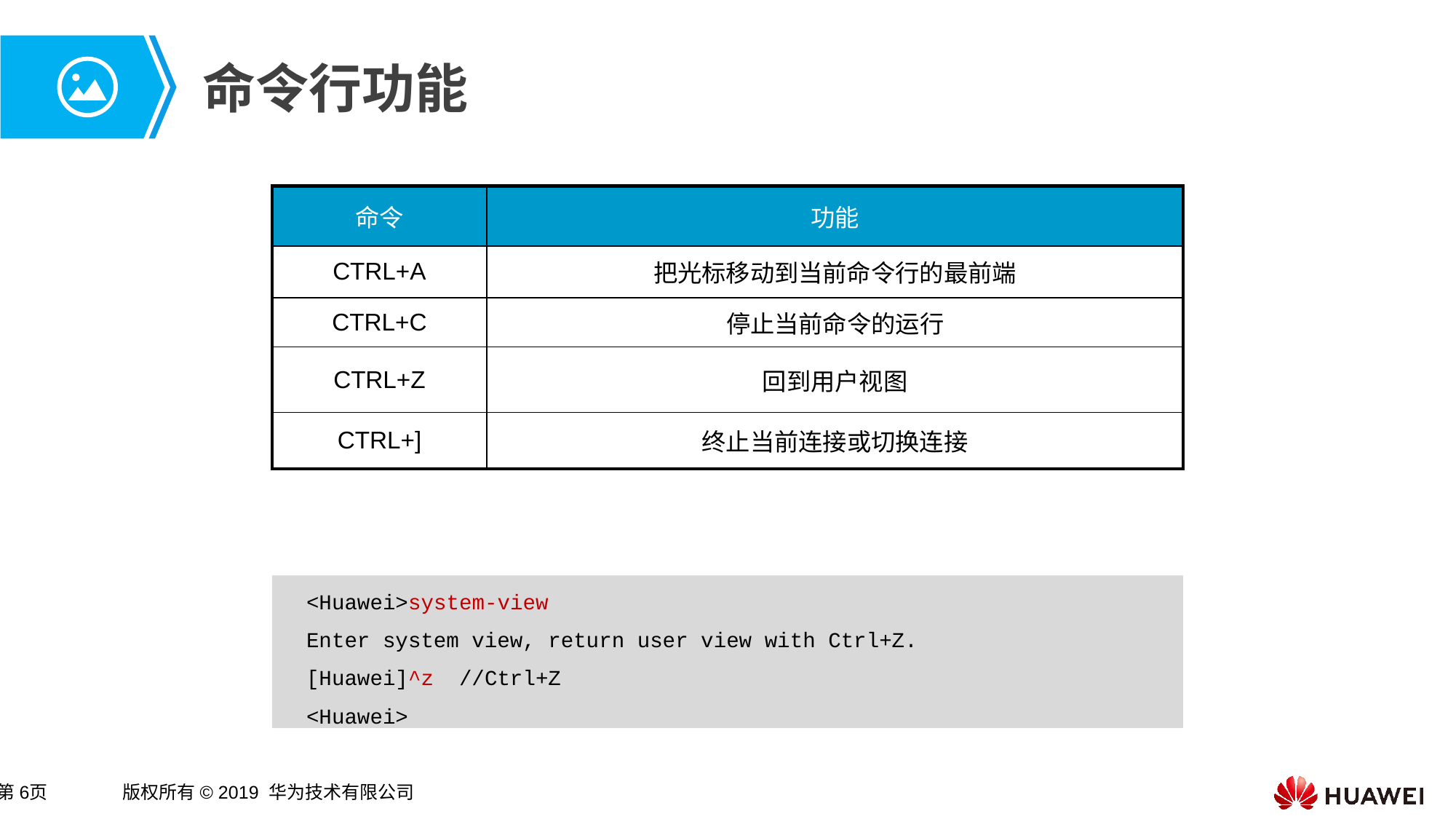

# 命令行功能
| 命令 | 功能 |
| --- | --- |
| CTRL+A | 把光标移动到当前命令行的最前端 |
| CTRL+C | 停止当前命令的运行 |
| CTRL+Z | 回到用户视图 |
| CTRL+] | 终止当前连接或切换连接 |

<Huawei>system-view
Enter system view, return user view with Ctrl+Z.
[Huawei]^z  //Ctrl+Z
<Huawei>